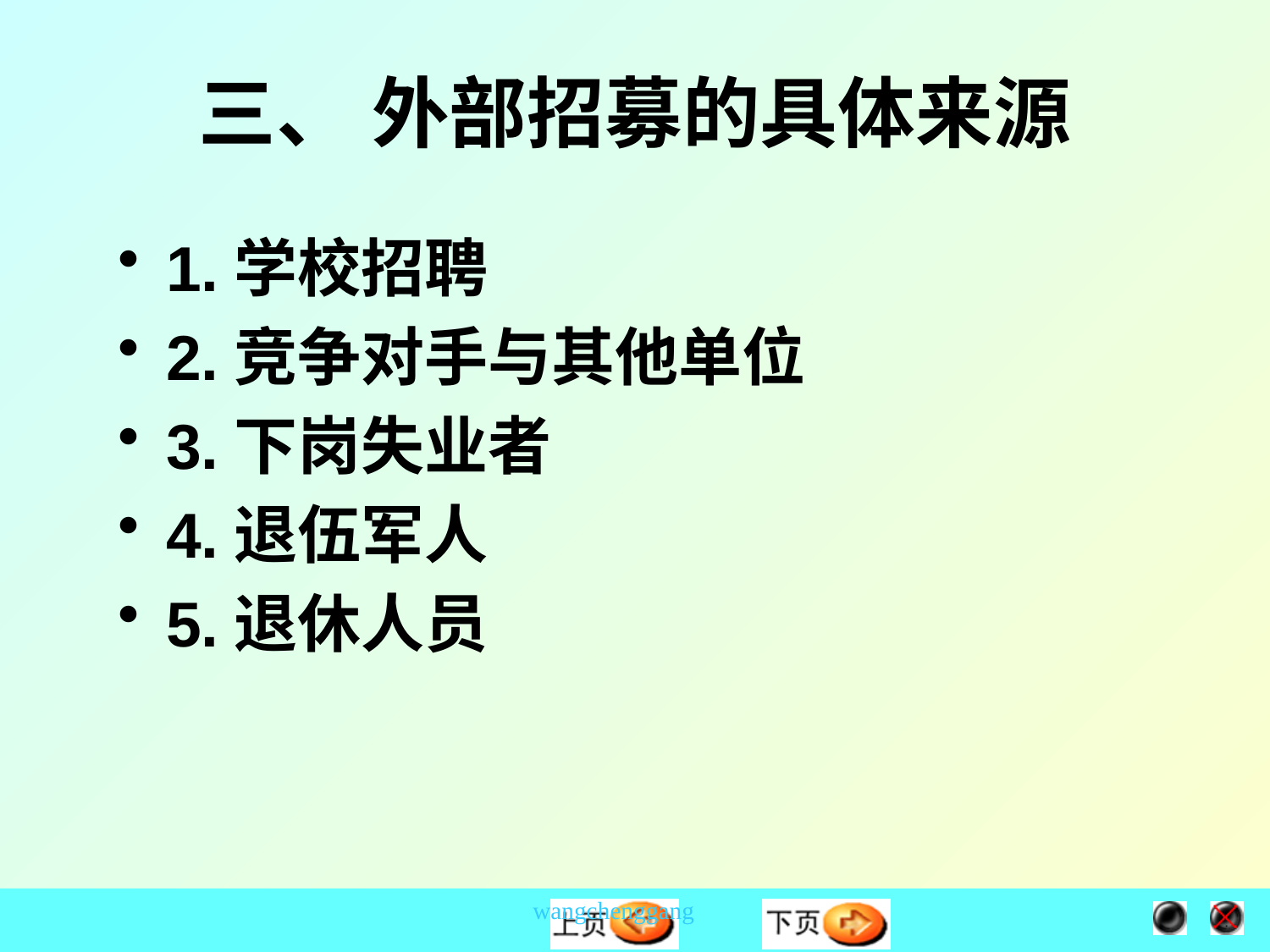

# 三、 外部招募的具体来源
1.学校招聘
2.竞争对手与其他单位
3.下岗失业者
4.退伍军人
5.退休人员

wangchenggang